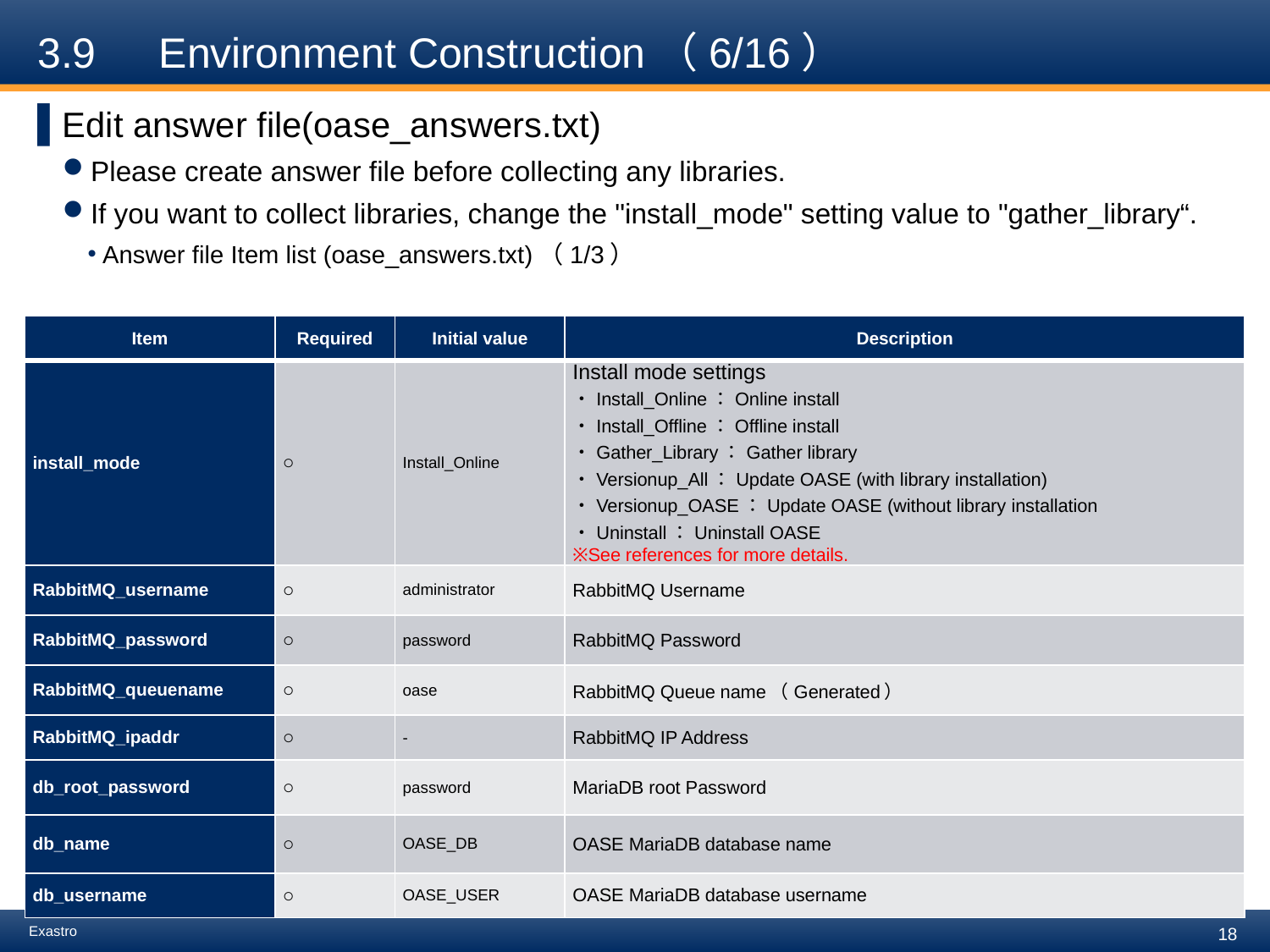

# 3.9　Environment Construction（6/16）
Edit answer file(oase_answers.txt)
Please create answer file before collecting any libraries.
If you want to collect libraries, change the "install_mode" setting value to "gather_library“.
Answer file Item list (oase_answers.txt)（1/3）

| Item | Required | Initial value | Description |
| --- | --- | --- | --- |
| install\_mode | ○ | Install\_Online | Install mode settings ・Install\_Online：Online install ・Install\_Offline：Offline install ・Gather\_Library：Gather library ・Versionup\_All：Update OASE (with library installation) ・Versionup\_OASE：Update OASE (without library installation ・Uninstall：Uninstall OASE ※See references for more details. |
| RabbitMQ\_username | ○ | administrator | RabbitMQ Username |
| RabbitMQ\_password | ○ | password | RabbitMQ Password |
| RabbitMQ\_queuename | ○ | oase | RabbitMQ Queue name（Generated） |
| RabbitMQ\_ipaddr | ○ | - | RabbitMQ IP Address |
| db\_root\_password | ○ | password | MariaDB root Password |
| db\_name | ○ | OASE\_DB | OASE MariaDB database name |
| db\_username | ○ | OASE\_USER | OASE MariaDB database username |